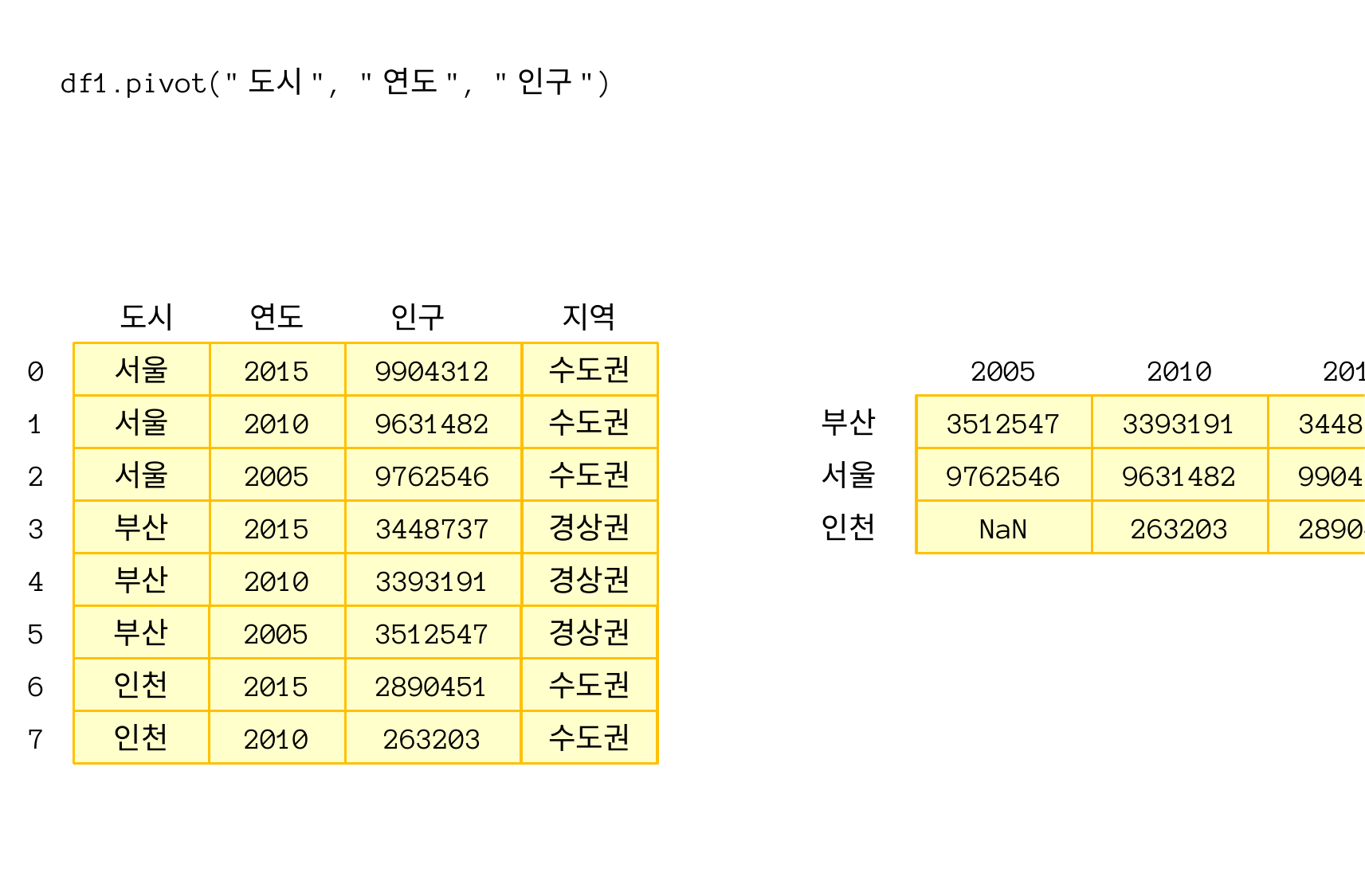

df1.pivot("도시", "연도", "인구")
인구
지역
도시
연도
2005
2010
2015
0
서울
2015
9904312
수도권
부산
3512547
3393191
3448737
1
서울
2010
9631482
수도권
서울
9762546
9631482
9904312
2
서울
2005
9762546
수도권
인천
NaN
263203
2890451
3
부산
2015
3448737
경상권
4
부산
2010
3393191
경상권
5
부산
2005
3512547
경상권
6
인천
2015
2890451
수도권
7
인천
2010
263203
수도권